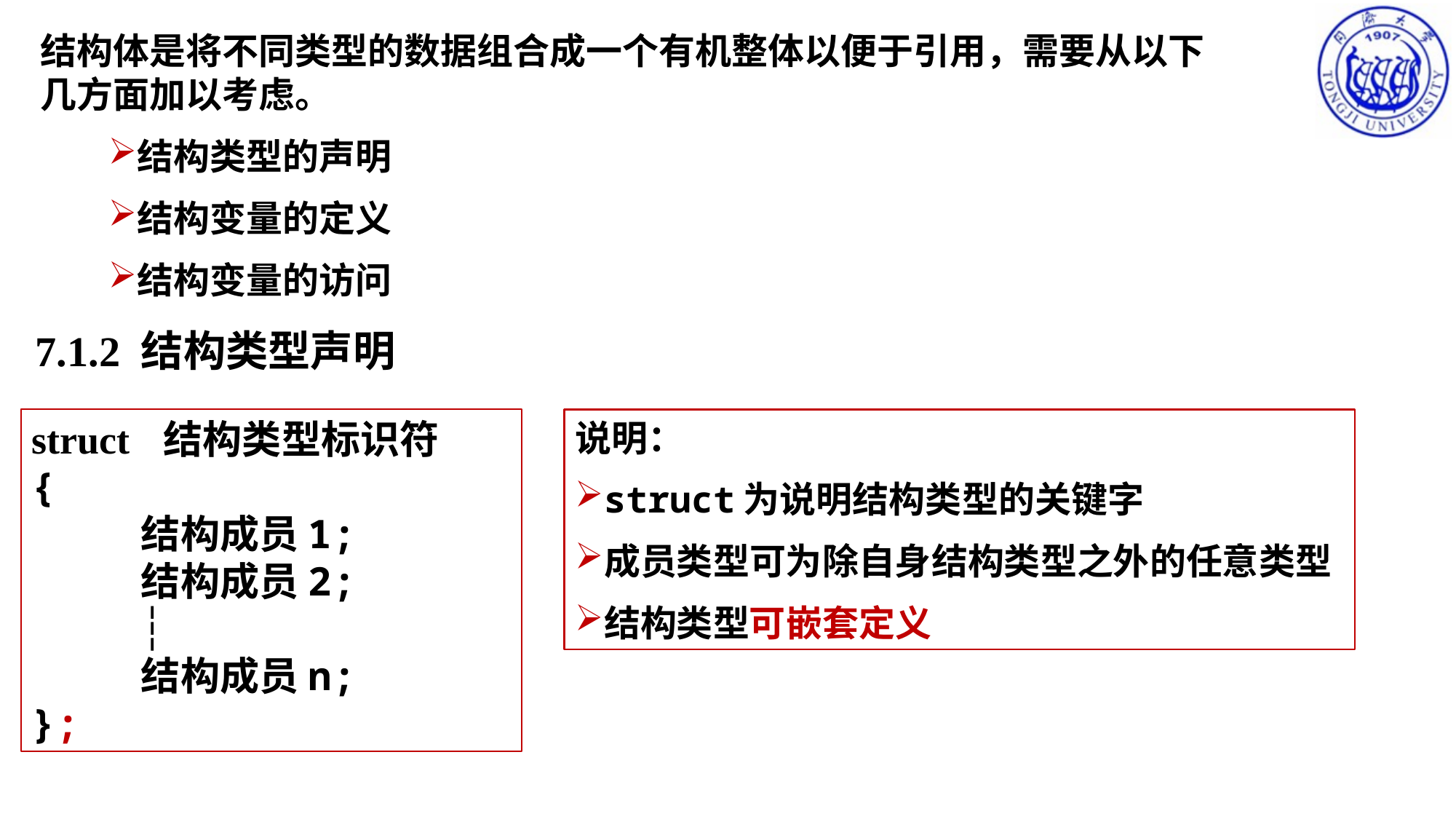

结构体是将不同类型的数据组合成一个有机整体以便于引用，需要从以下几方面加以考虑。
结构类型的声明
结构变量的定义
结构变量的访问
 7.1.2 结构类型声明
struct 结构类型标识符
{
	结构成员1;
 	结构成员2;
	┆
	结构成员n;
};
说明：
struct为说明结构类型的关键字
成员类型可为除自身结构类型之外的任意类型
结构类型可嵌套定义